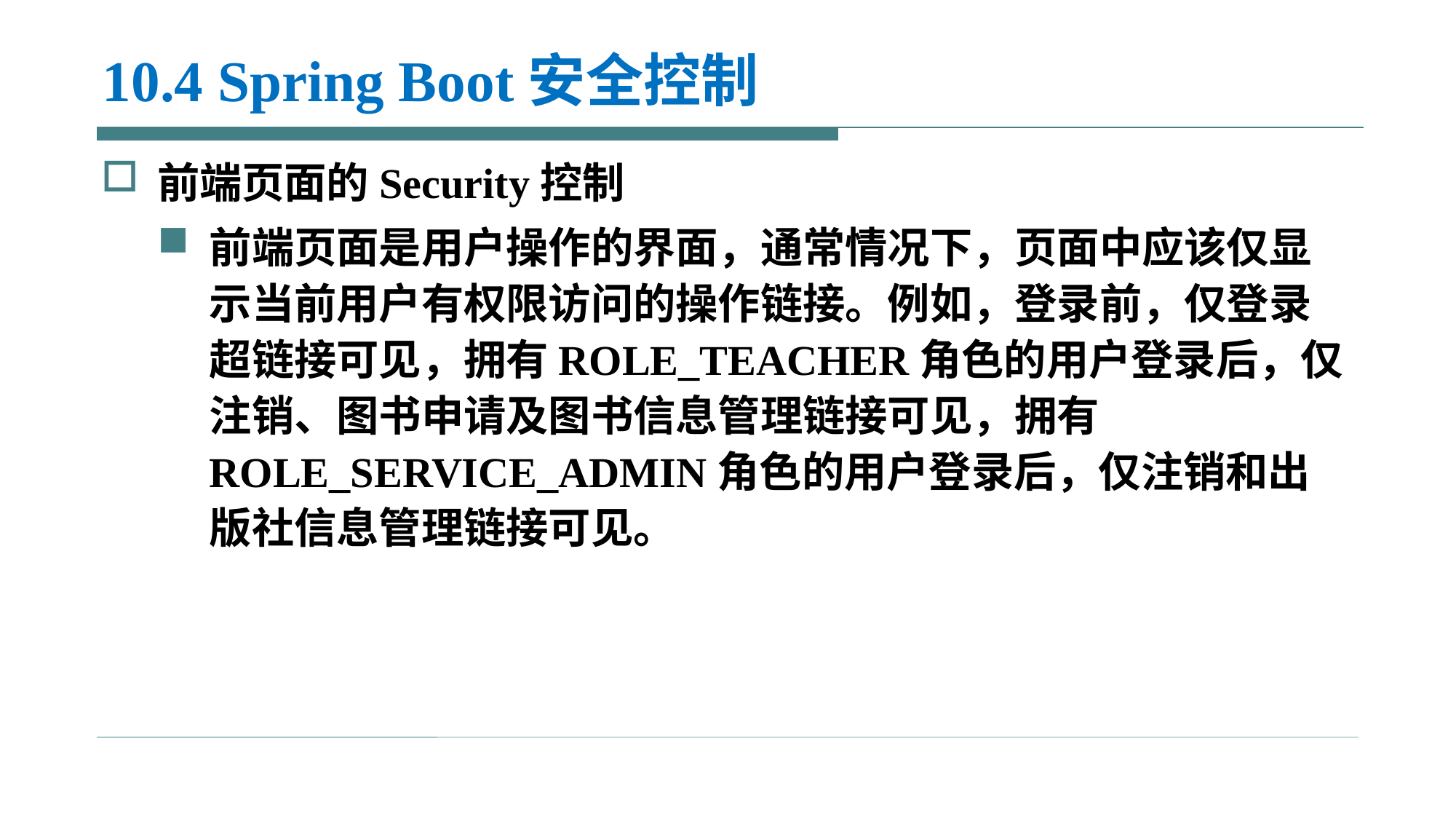

# 10.4 Spring Boot安全控制
前端页面的Security控制
前端页面是用户操作的界面，通常情况下，页面中应该仅显示当前用户有权限访问的操作链接。例如，登录前，仅登录超链接可见，拥有ROLE_TEACHER角色的用户登录后，仅注销、图书申请及图书信息管理链接可见，拥有ROLE_SERVICE_ADMIN角色的用户登录后，仅注销和出版社信息管理链接可见。
40